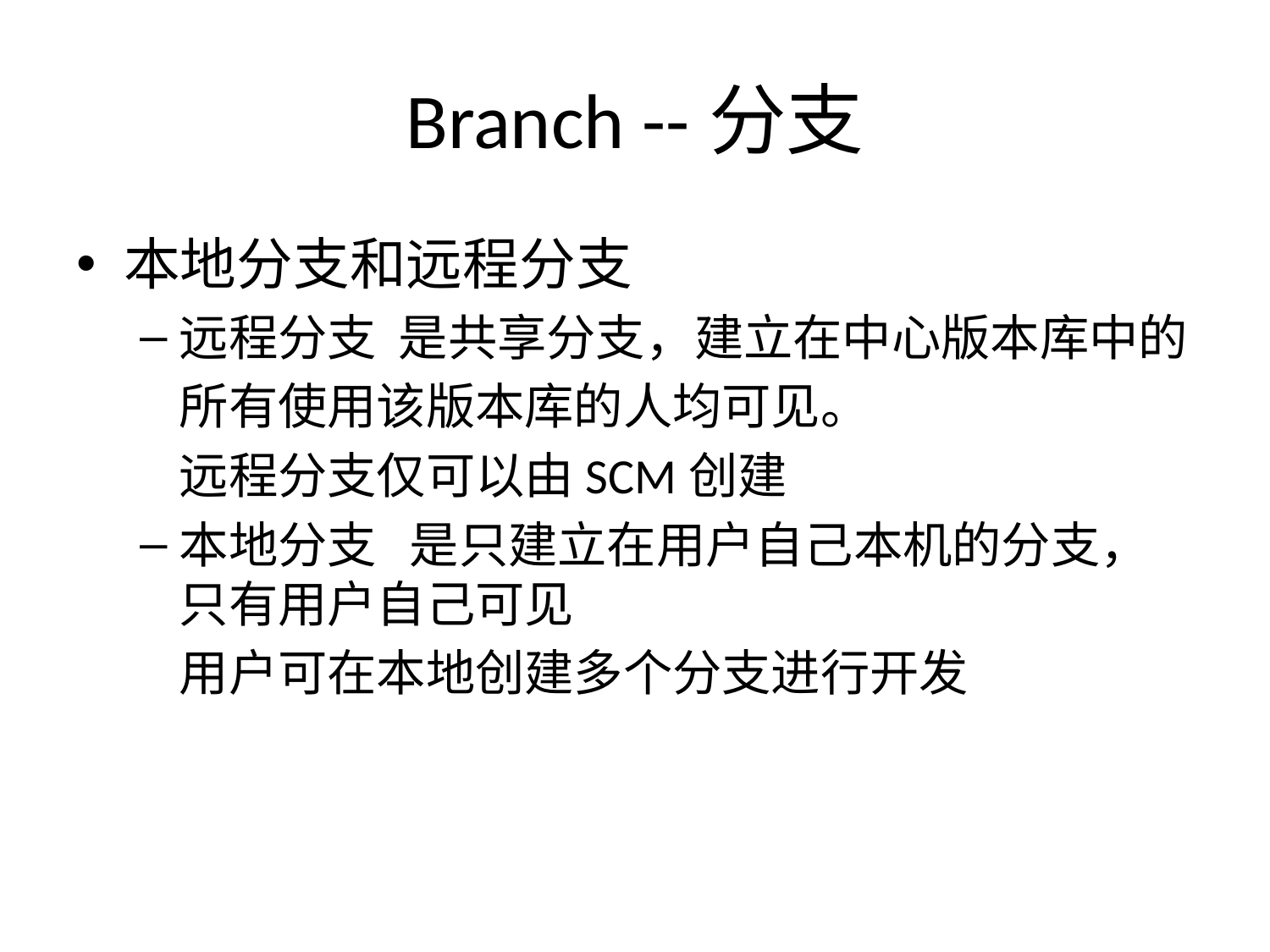

# Branch --分支
本地分支和远程分支
远程分支  是共享分支，建立在中心版本库中的
	所有使用该版本库的人均可见。
	远程分支仅可以由SCM创建
本地分支   是只建立在用户自己本机的分支，只有用户自己可见
	用户可在本地创建多个分支进行开发